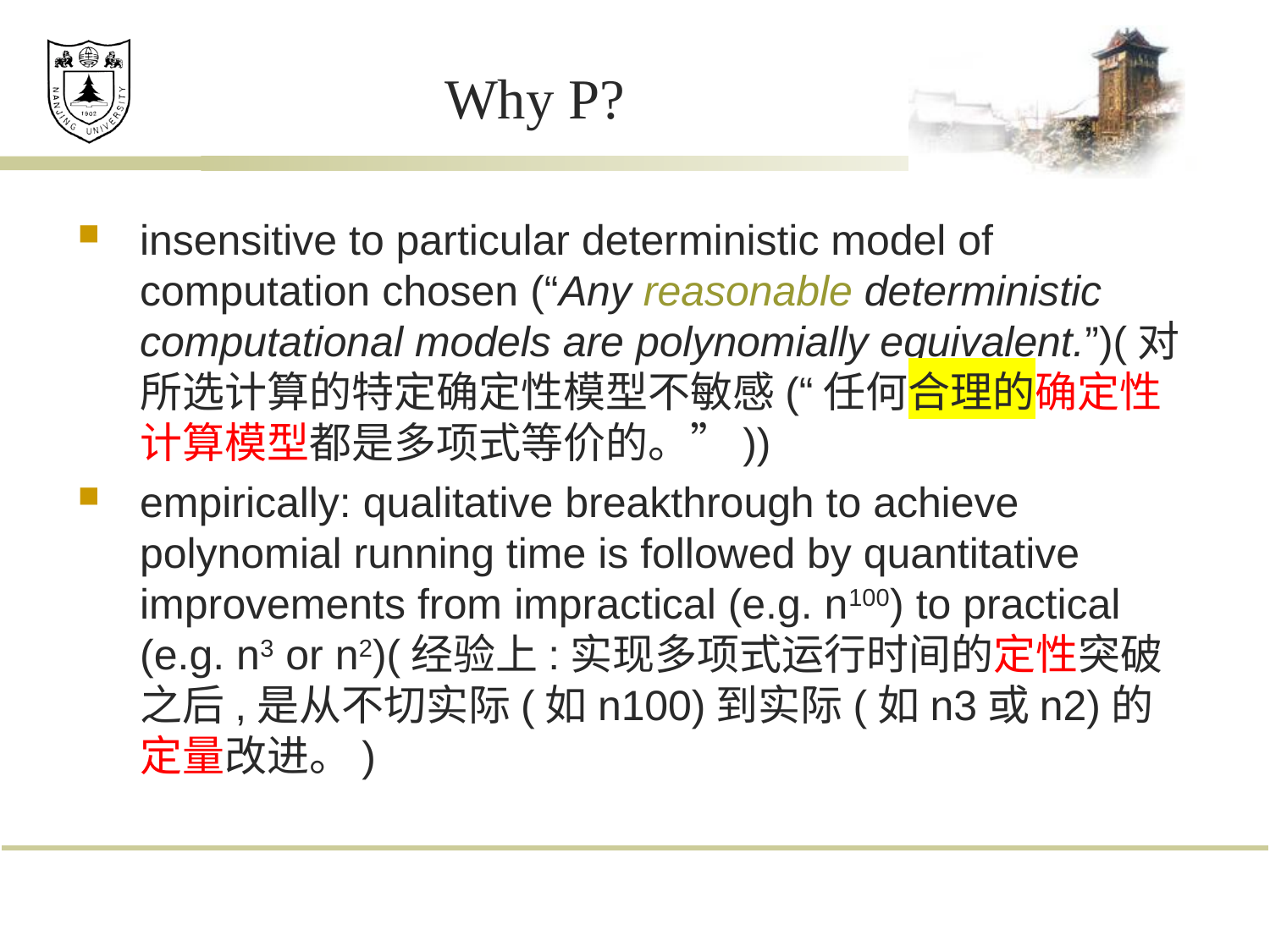

# Why P?
insensitive to particular deterministic model of computation chosen (“Any reasonable deterministic computational models are polynomially equivalent.”)(对所选计算的特定确定性模型不敏感(“任何合理的确定性计算模型都是多项式等价的。”))
empirically: qualitative breakthrough to achieve polynomial running time is followed by quantitative improvements from impractical (e.g. n100) to practical (e.g. n3 or n2)(经验上:实现多项式运行时间的定性突破之后,是从不切实际(如n100)到实际(如n3或n2)的定量改进。)
42